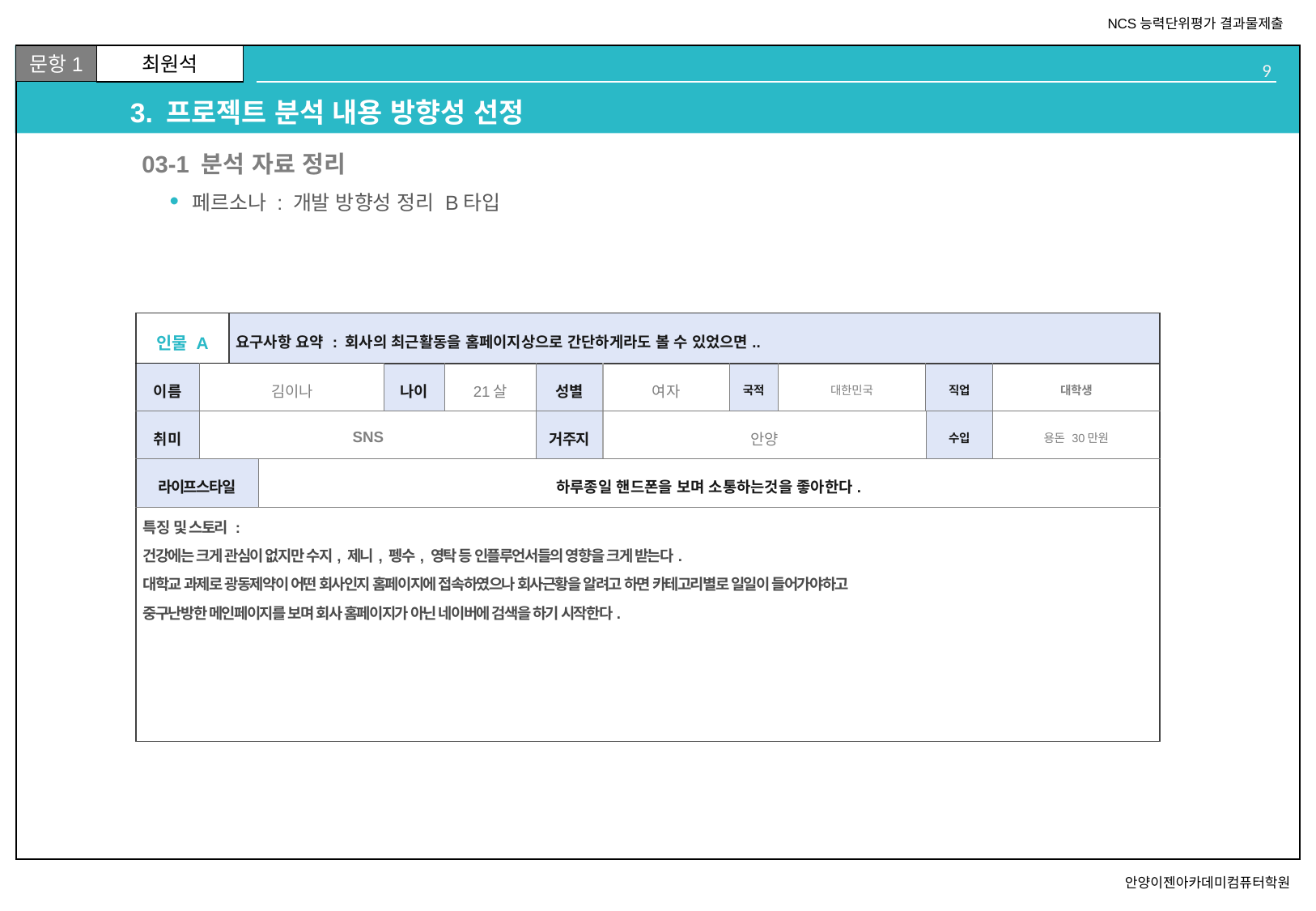

# 3. 프로젝트 분석 내용 방향성 선정
02
03-1 분석 자료 정리
페르소나 : 개발 방향성 정리 B타입
| 인물 A |  | 요구사항 요약 : 회사의 최근활동을 홈페이지상으로 간단하게라도 볼 수 있었으면.. |  |  |  |  |  |  |  |  |  |
| --- | --- | --- | --- | --- | --- | --- | --- | --- | --- | --- | --- |
| 이름 | 김이나 |  |  | 나이 | 21살 | 성별 | 여자 | 국적 | 대한민국 | 직업 | 대학생 |
| 취미 | SNS |  |  |  |  | 거주지 | 안양 |  |  | 수입 | 용돈 30만원 |
| 라이프스타일 |  |  | 하루종일 핸드폰을 보며 소통하는것을 좋아한다. |  |  |  |  |  |  |  |  |
| 특징 및 스토리 : 건강에는 크게 관심이 없지만 수지, 제니, 펭수, 영탁 등 인플루언서들의 영향을 크게 받는다. 대학교 과제로 광동제약이 어떤 회사인지 홈페이지에 접속하였으나 회사근황을 알려고 하면 카테고리별로 일일이 들어가야하고 중구난방한 메인페이지를 보며 회사 홈페이지가 아닌 네이버에 검색을 하기 시작한다. |  |  |  |  |  |  |  |  |  |  |  |